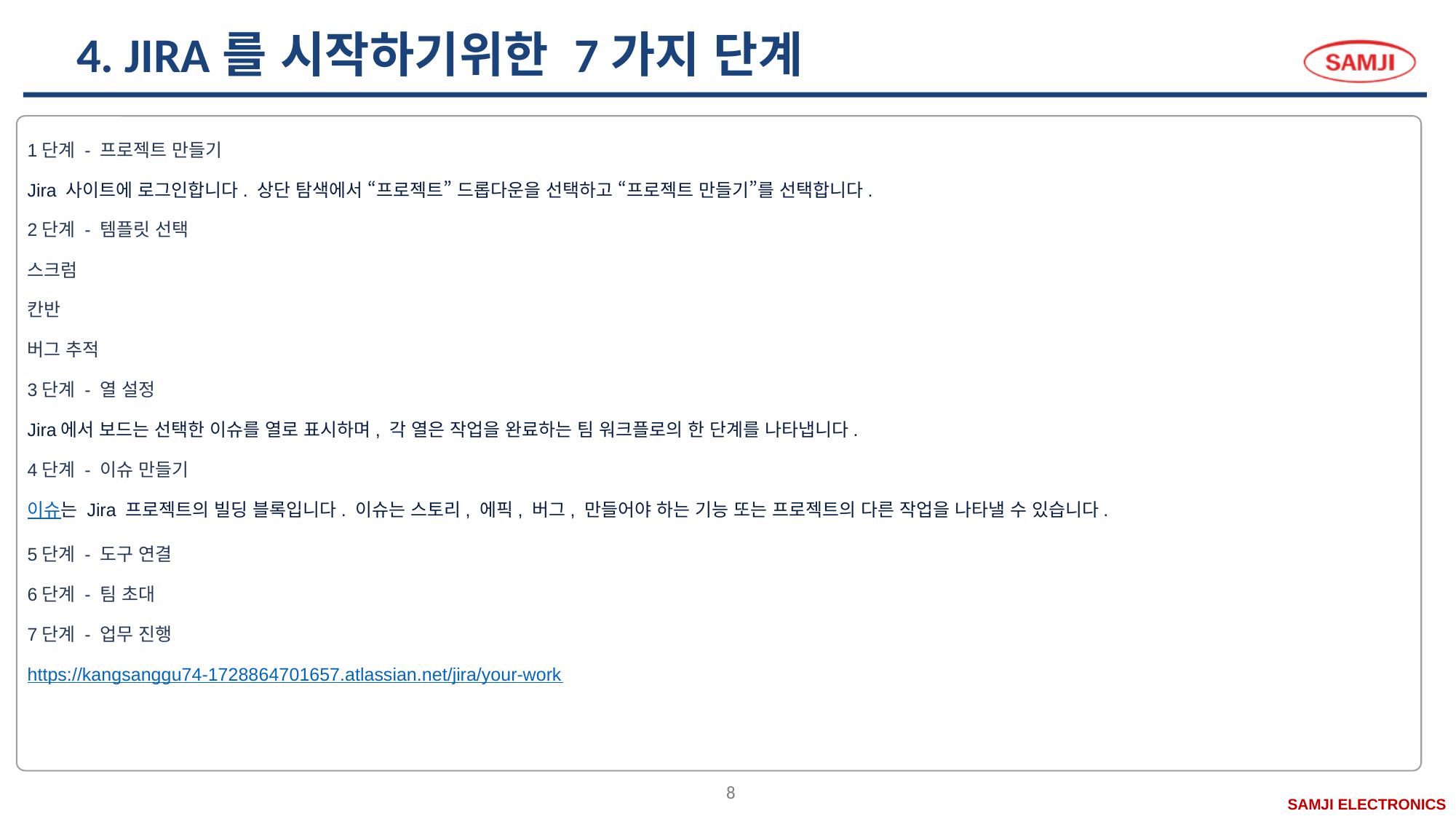

# 4. JIRA를 시작하기위한 7가지 단계

1단계 - 프로젝트 만들기
Jira 사이트에 로그인합니다. 상단 탐색에서 “프로젝트” 드롭다운을 선택하고 “프로젝트 만들기”를 선택합니다.
2단계 - 템플릿 선택
스크럼
칸반
버그 추적
3단계 - 열 설정
Jira에서 보드는 선택한 이슈를 열로 표시하며, 각 열은 작업을 완료하는 팀 워크플로의 한 단계를 나타냅니다.
4단계 - 이슈 만들기
이슈는 Jira 프로젝트의 빌딩 블록입니다. 이슈는 스토리, 에픽, 버그, 만들어야 하는 기능 또는 프로젝트의 다른 작업을 나타낼 수 있습니다.
5단계 - 도구 연결
6단계 - 팀 초대
7단계 - 업무 진행
https://kangsanggu74-1728864701657.atlassian.net/jira/your-work